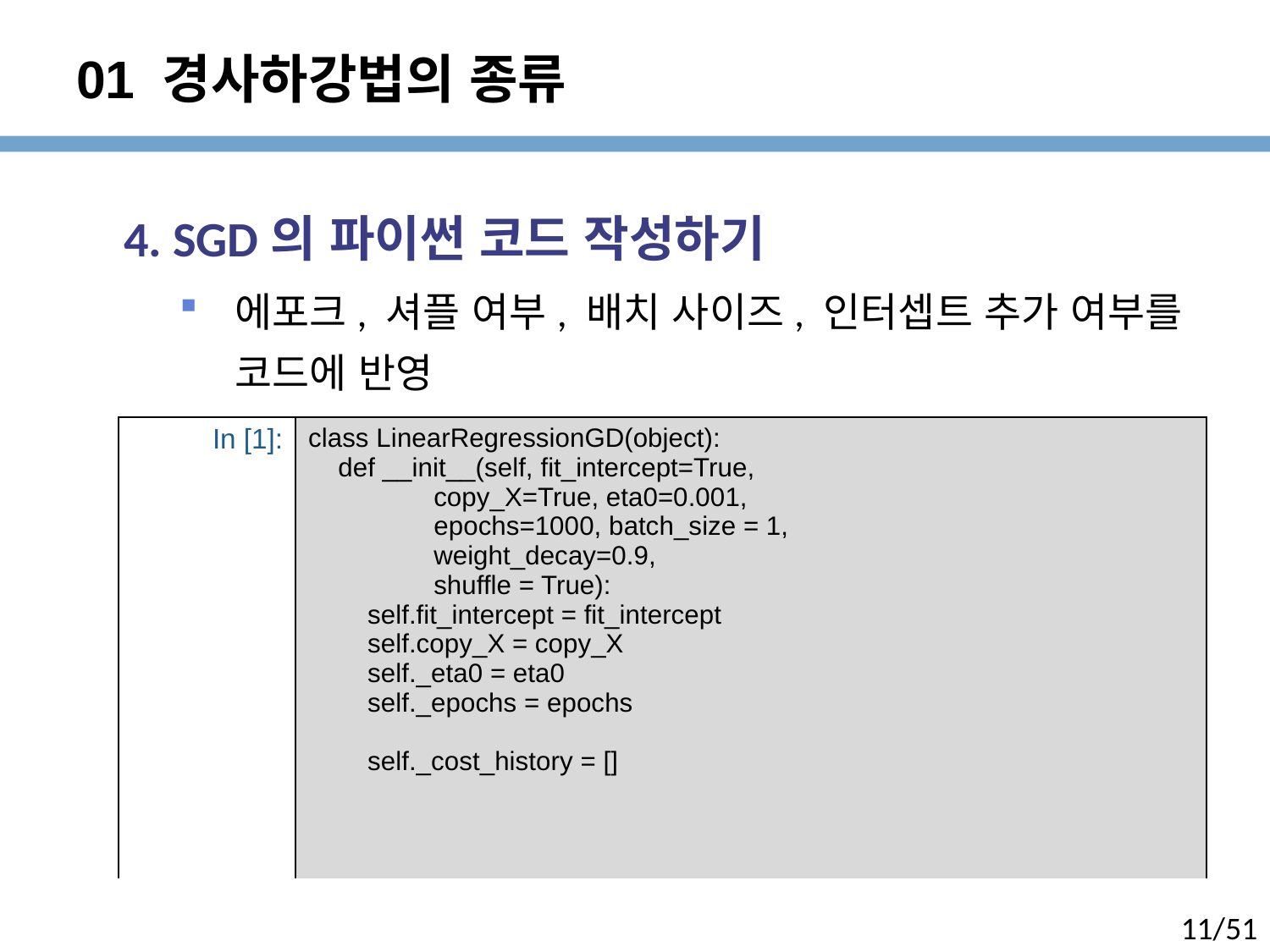

# 01 경사하강법의 종류
4. SGD의 파이썬 코드 작성하기
에포크, 셔플 여부, 배치 사이즈, 인터셉트 추가 여부를 코드에 반영
| In [1]: | class LinearRegressionGD(object): def \_\_init\_\_(self, fit\_intercept=True, copy\_X=True, eta0=0.001, epochs=1000, batch\_size = 1, weight\_decay=0.9, shuffle = True): self.fit\_intercept = fit\_intercept self.copy\_X = copy\_X self.\_eta0 = eta0 self.\_epochs = epochs self.\_cost\_history = [] |
| --- | --- |
11/51